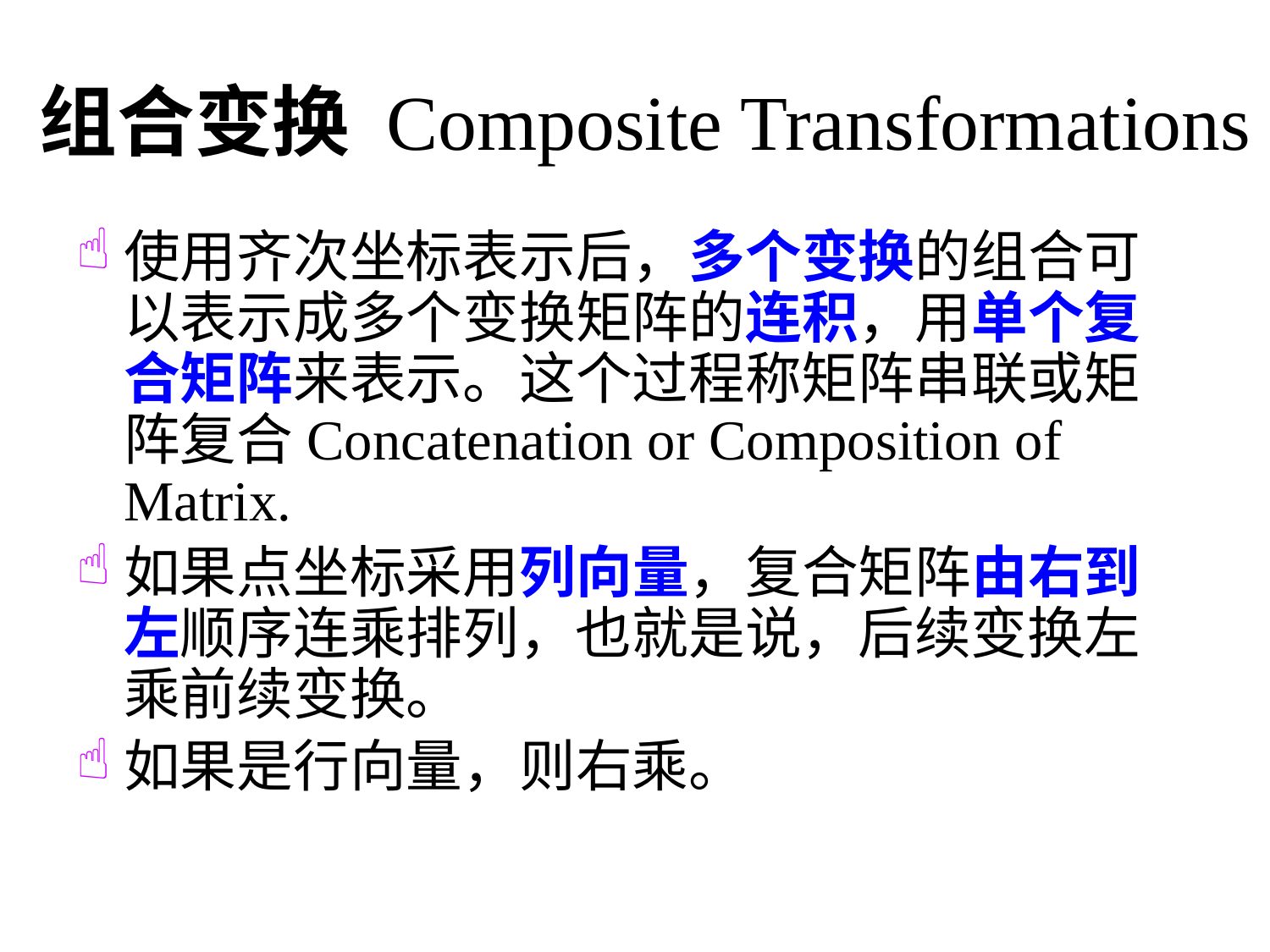

# 组合变换 Composite Transformations
使用齐次坐标表示后，多个变换的组合可以表示成多个变换矩阵的连积，用单个复合矩阵来表示。这个过程称矩阵串联或矩阵复合Concatenation or Composition of Matrix.
如果点坐标采用列向量，复合矩阵由右到左顺序连乘排列，也就是说，后续变换左乘前续变换。
如果是行向量，则右乘。